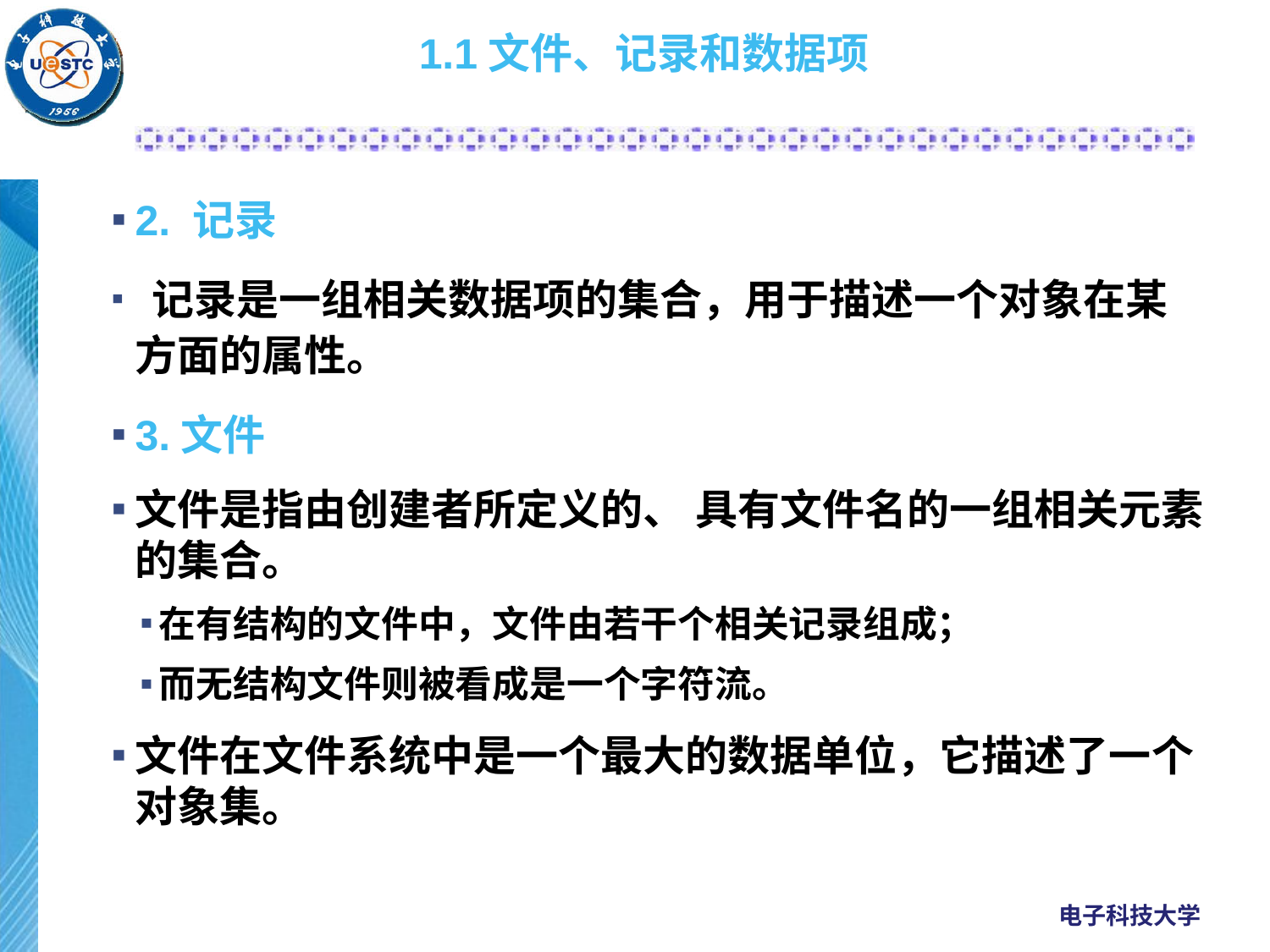

# 1.1文件、记录和数据项
2. 记录
 记录是一组相关数据项的集合，用于描述一个对象在某方面的属性。
3.文件
文件是指由创建者所定义的、 具有文件名的一组相关元素的集合。
在有结构的文件中，文件由若干个相关记录组成；
而无结构文件则被看成是一个字符流。
文件在文件系统中是一个最大的数据单位，它描述了一个对象集。